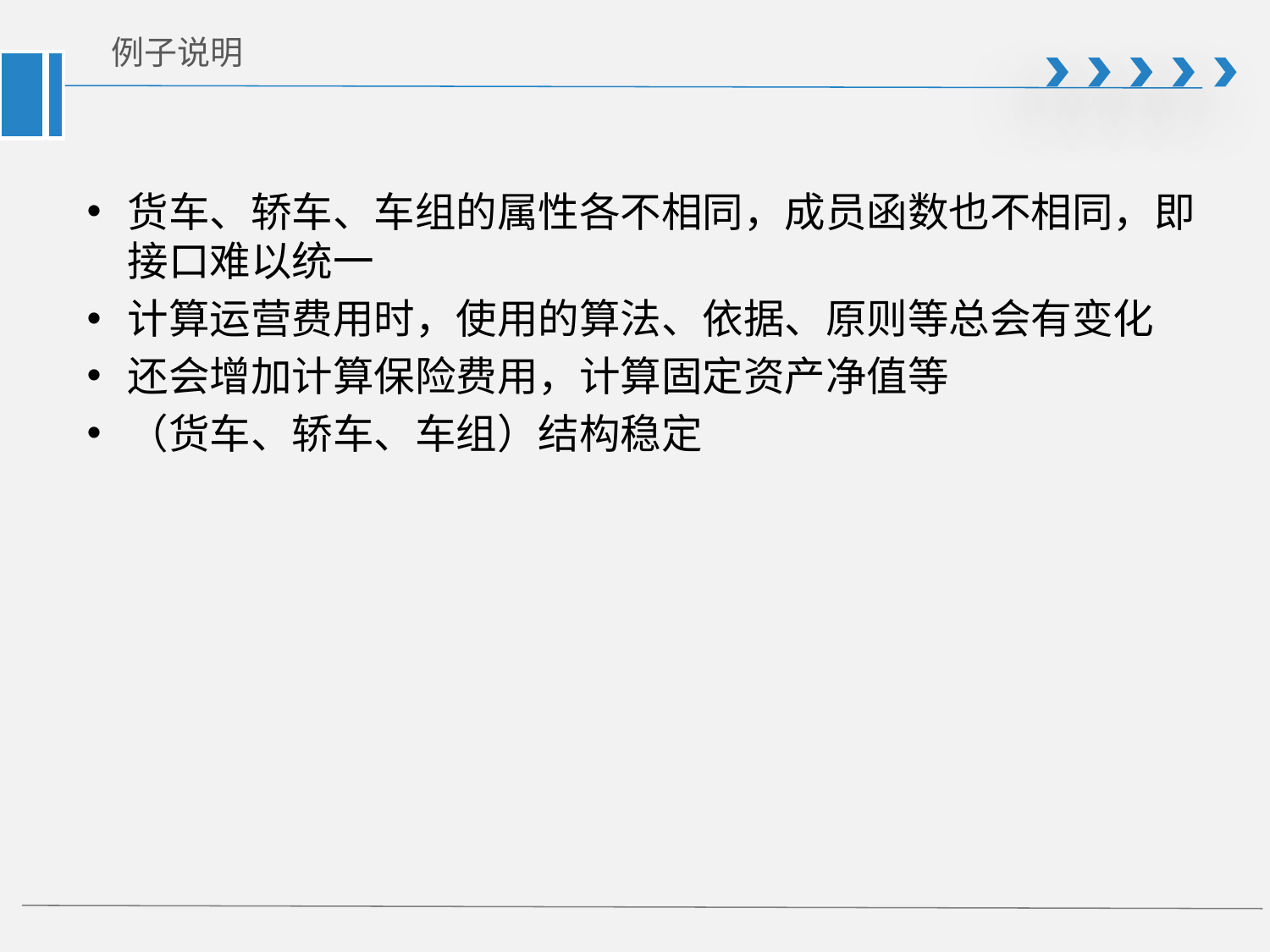

# 例子说明
货车、轿车、车组的属性各不相同，成员函数也不相同，即接口难以统一
计算运营费用时，使用的算法、依据、原则等总会有变化
还会增加计算保险费用，计算固定资产净值等
（货车、轿车、车组）结构稳定